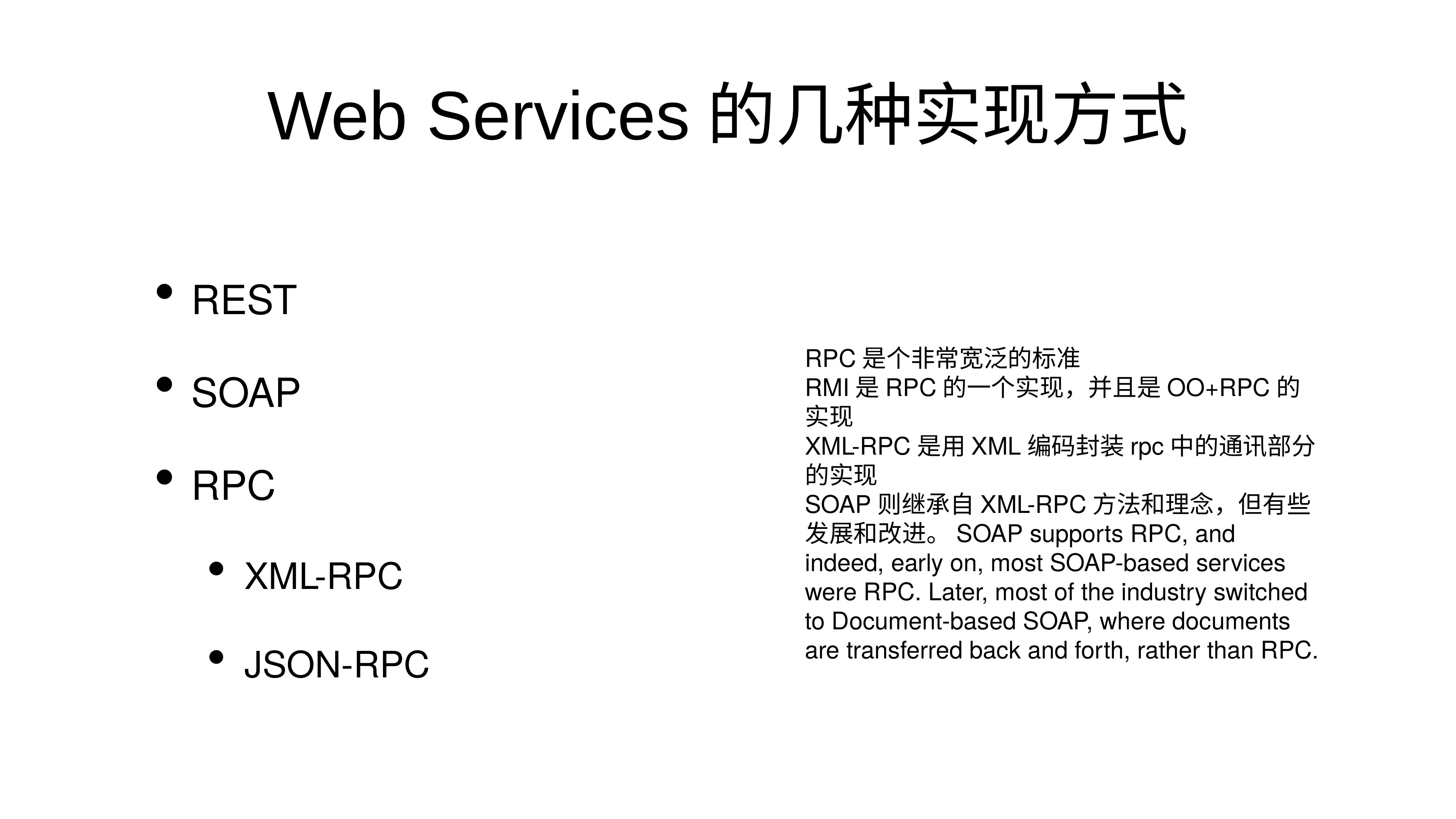

# Web Services的几种实现方式
REST
SOAP
RPC
XML-RPC
JSON-RPC
RPC是个非常宽泛的标准
RMI是RPC的一个实现，并且是OO+RPC的实现
XML-RPC是用XML编码封装rpc中的通讯部分的实现
SOAP则继承自XML-RPC方法和理念，但有些发展和改进。SOAP supports RPC, and indeed, early on, most SOAP-based services were RPC. Later, most of the industry switched to Document-based SOAP, where documents are transferred back and forth, rather than RPC.